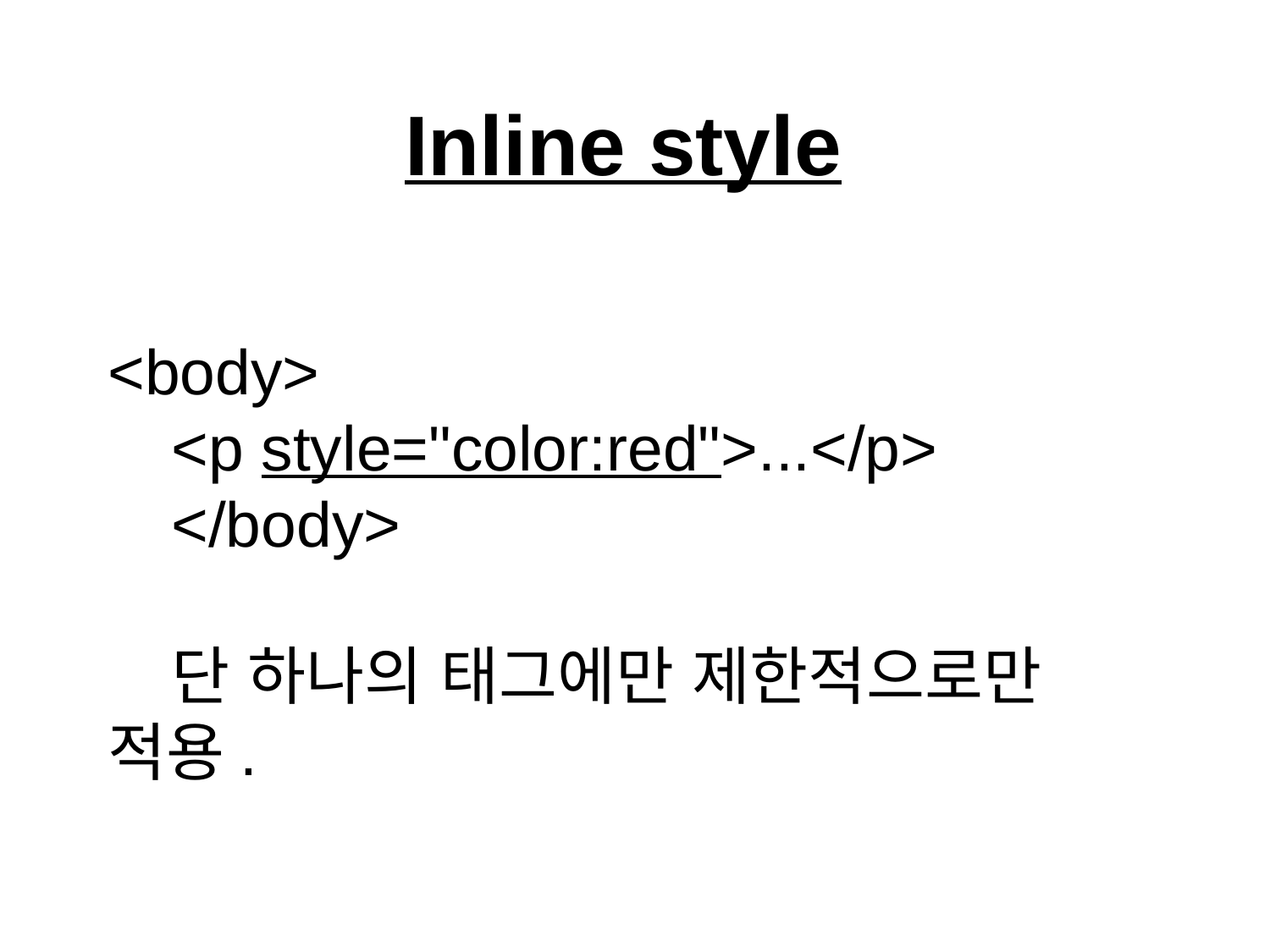

# Inline style
<body>
<p style="color:red">...</p>
</body>

단 하나의 태그에만 제한적으로만 적용.